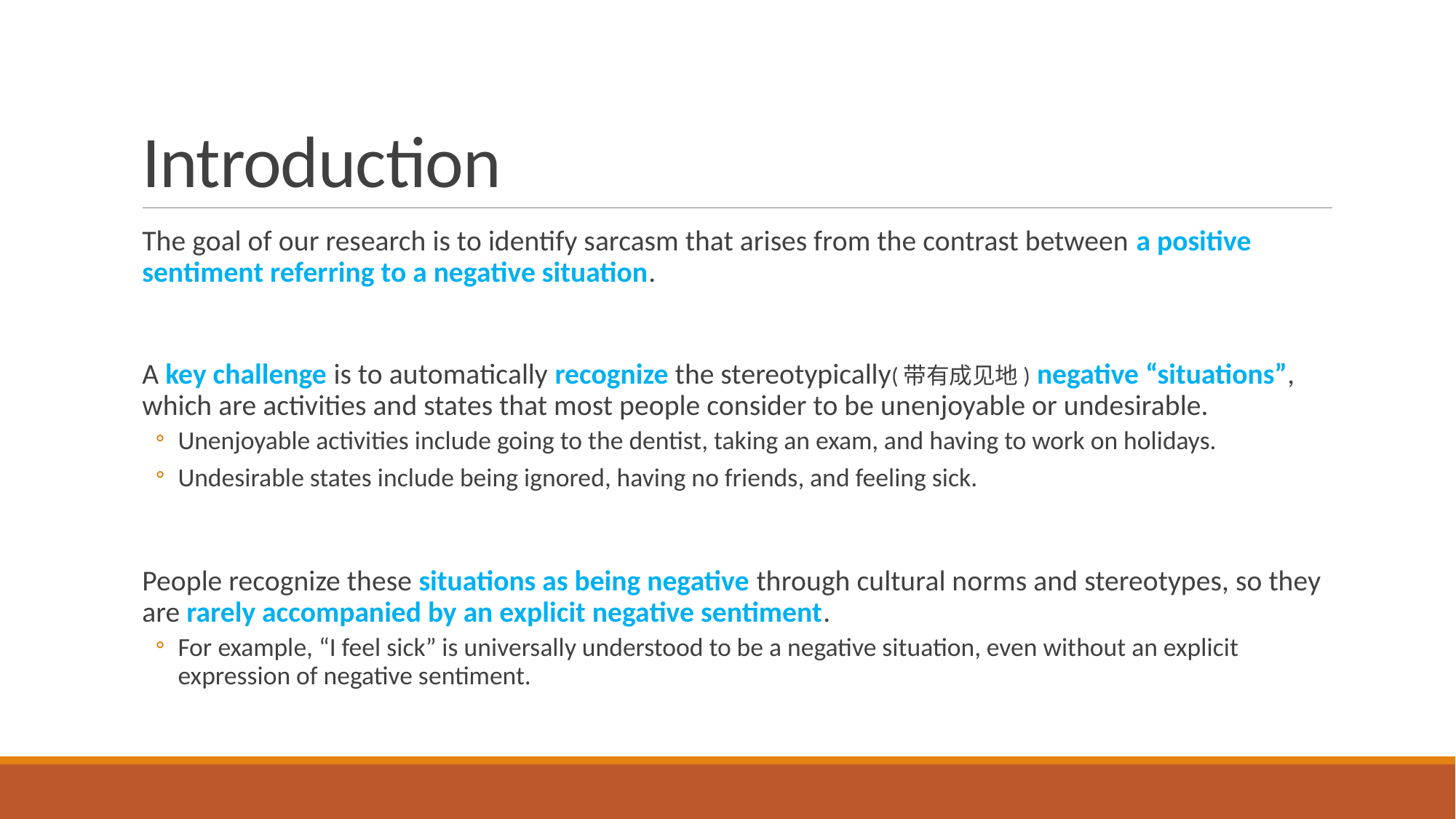

# Introduction
The goal of our research is to identify sarcasm that arises from the contrast between a positive sentiment referring to a negative situation.

A key challenge is to automatically recognize the stereotypically(带有成见地) negative “situations”, which are activities and states that most people consider to be unenjoyable or undesirable.
Unenjoyable activities include going to the dentist, taking an exam, and having to work on holidays.
Undesirable states include being ignored, having no friends, and feeling sick.

People recognize these situations as being negative through cultural norms and stereotypes, so they are rarely accompanied by an explicit negative sentiment.
For example, “I feel sick” is universally understood to be a negative situation, even without an explicit expression of negative sentiment.